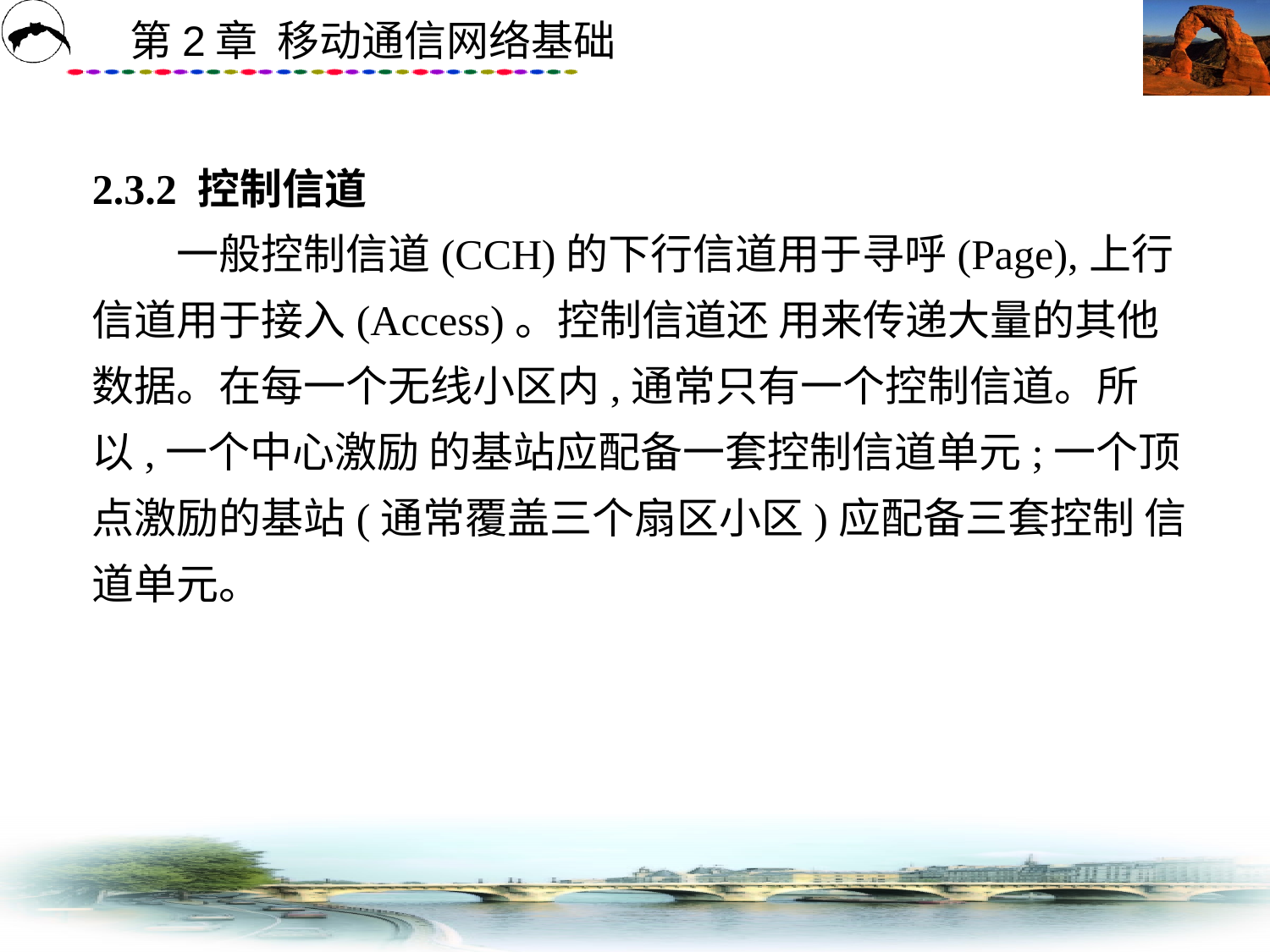

# 2.3.2 控制信道 　　一般控制信道(CCH)的下行信道用于寻呼(Page),上行信道用于接入(Access)。控制信道还 用来传递大量的其他数据。在每一个无线小区内,通常只有一个控制信道。所以,一个中心激励 的基站应配备一套控制信道单元;一个顶点激励的基站(通常覆盖三个扇区小区)应配备三套控制 信道单元。